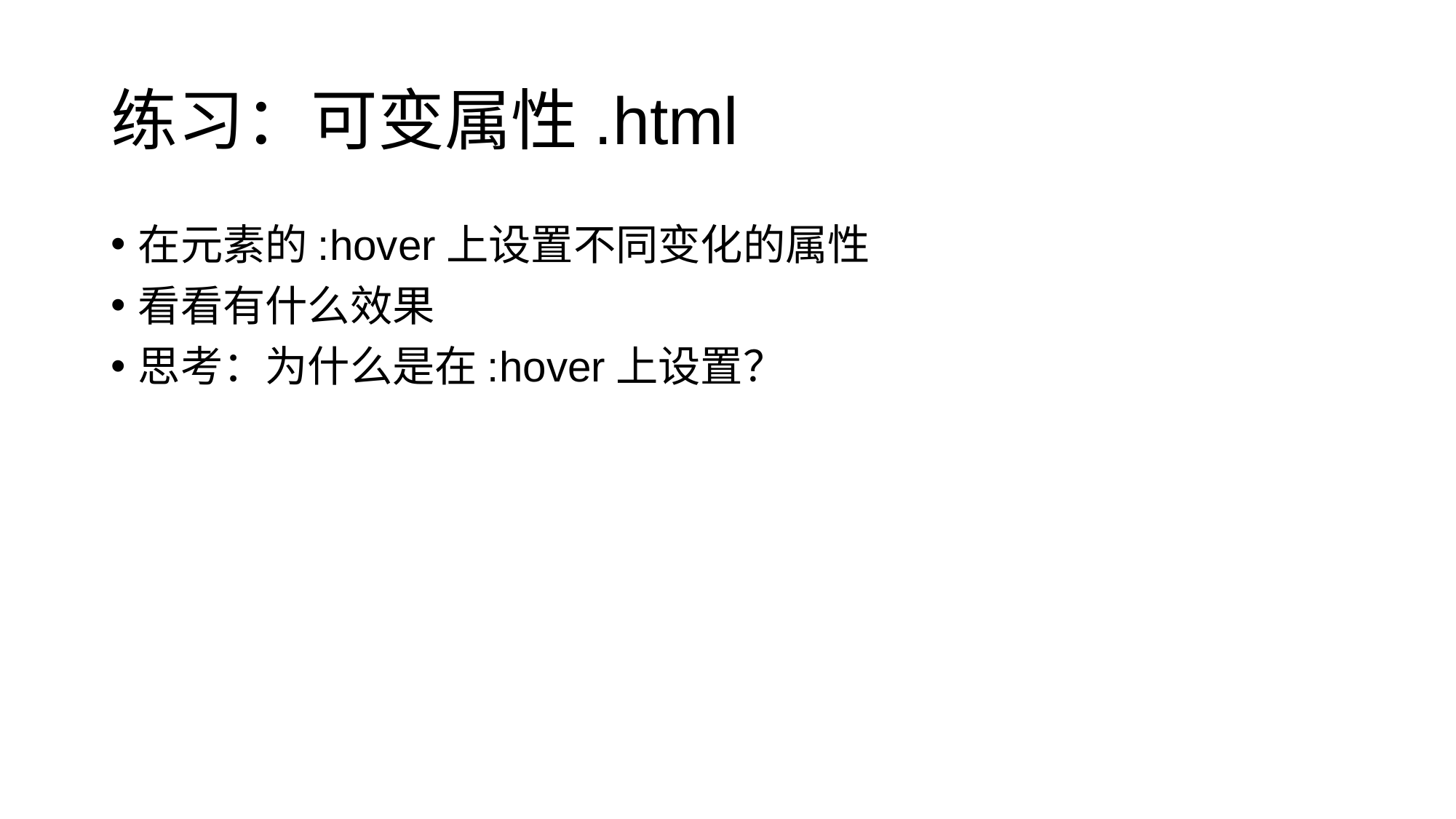

# 练习：可变属性.html
在元素的:hover上设置不同变化的属性
看看有什么效果
思考：为什么是在:hover上设置？